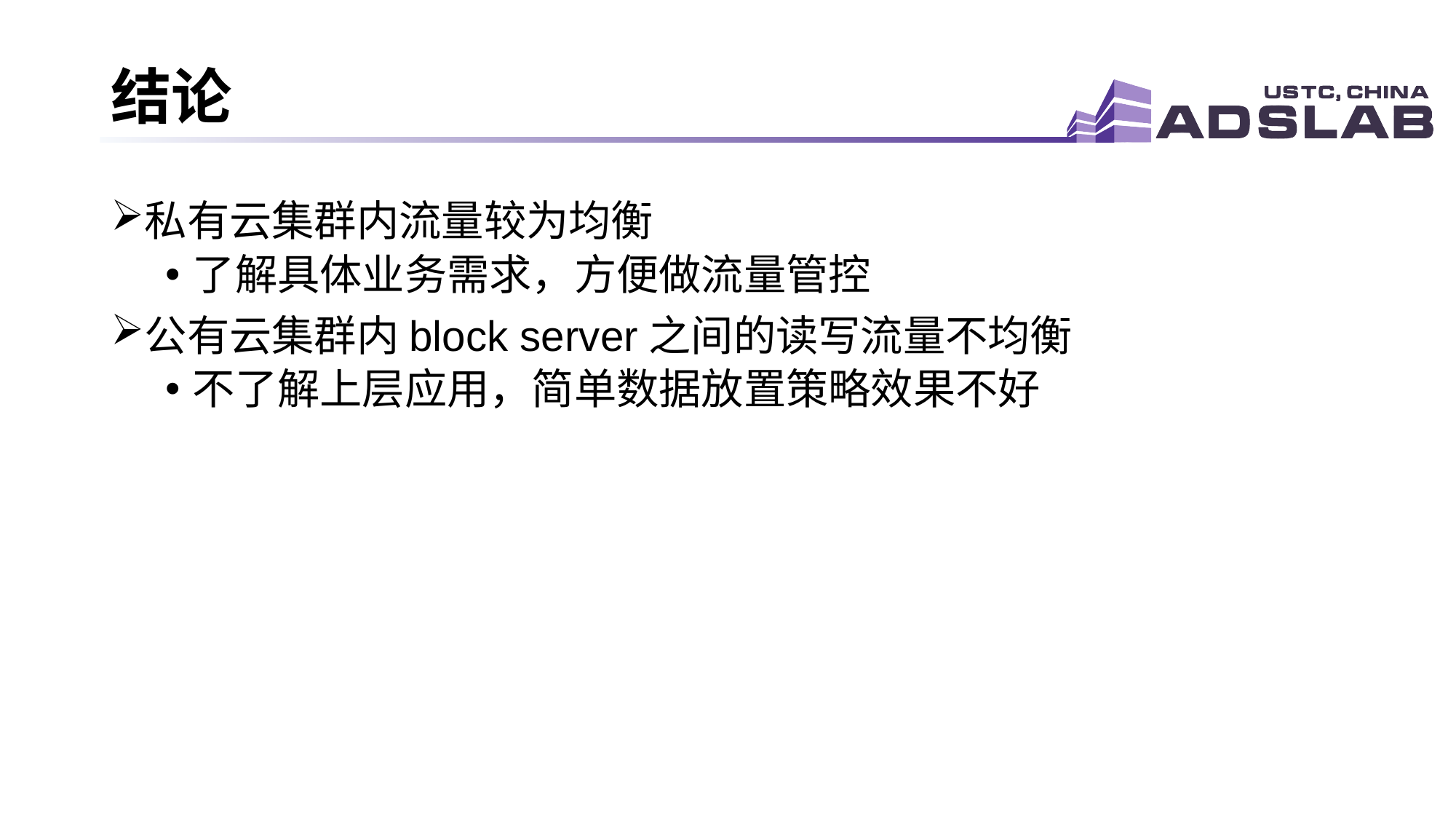

# 结论
私有云集群内流量较为均衡
了解具体业务需求，方便做流量管控
公有云集群内block server之间的读写流量不均衡
不了解上层应用，简单数据放置策略效果不好
18